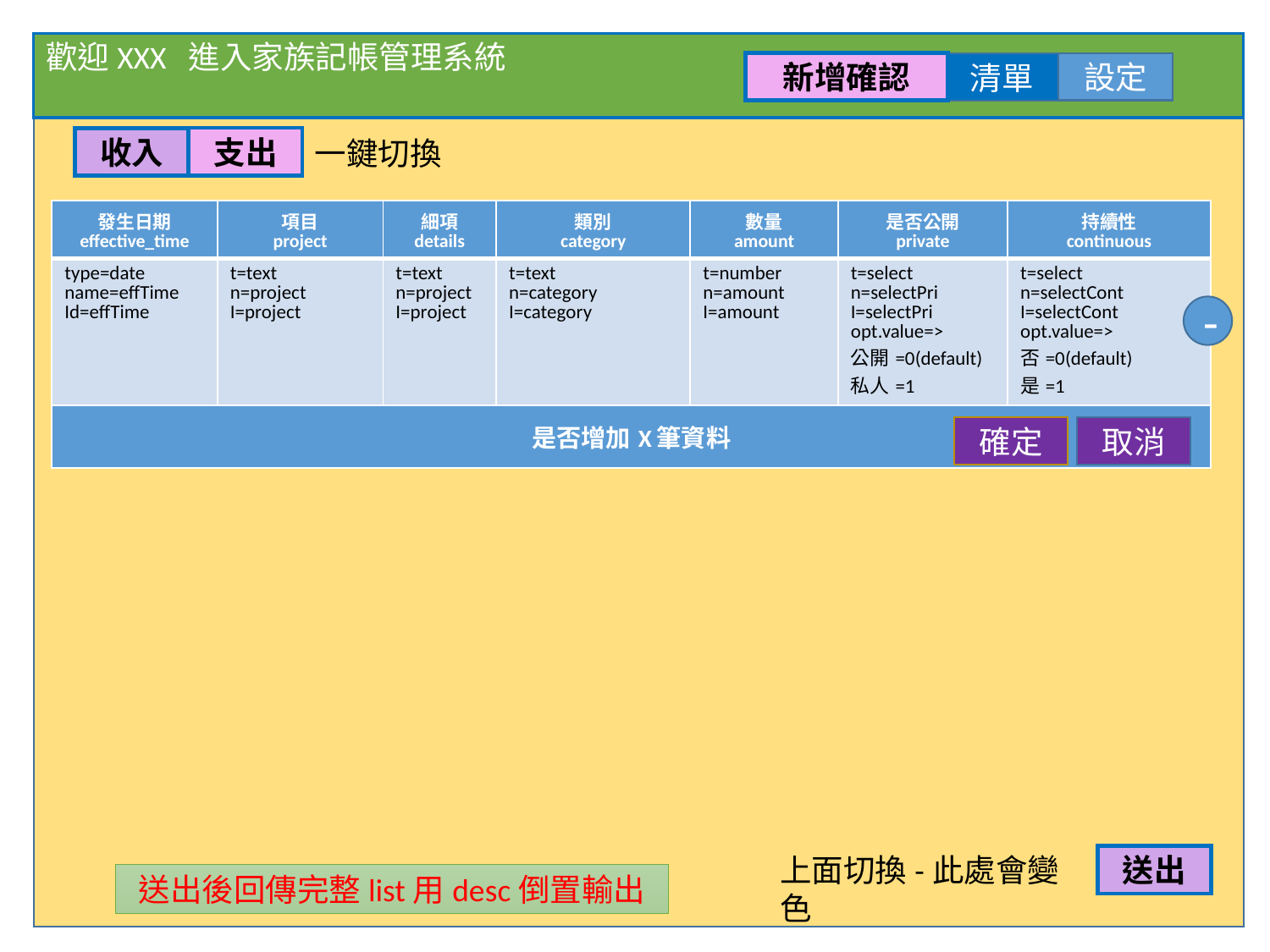

歡迎XXX  進入家族記帳管理系統
新增確認
設定
清單

支出
一鍵切換
收入
| 發生日期 effective\_time | 項目 project | 細項 details | 類別 category | 數量 amount | 是否公開 private | 持續性 continuous |
| --- | --- | --- | --- | --- | --- | --- |
| type=date name=effTime Id=effTime | t=text n=project I=project | t=text n=project I=project | t=text n=category I=category | t=number n=amount I=amount | t=select n=selectPri I=selectPri opt.value=> 公開=0(default) 私人=1 | t=select n=selectCont I=selectCont opt.value=> 否=0(default) 是=1 |
| 是否增加X筆資料 |  |  |  |  |  |  |
-
確定
取消
上面切換-此處會變色
送出
送出後回傳完整list用desc倒置輸出